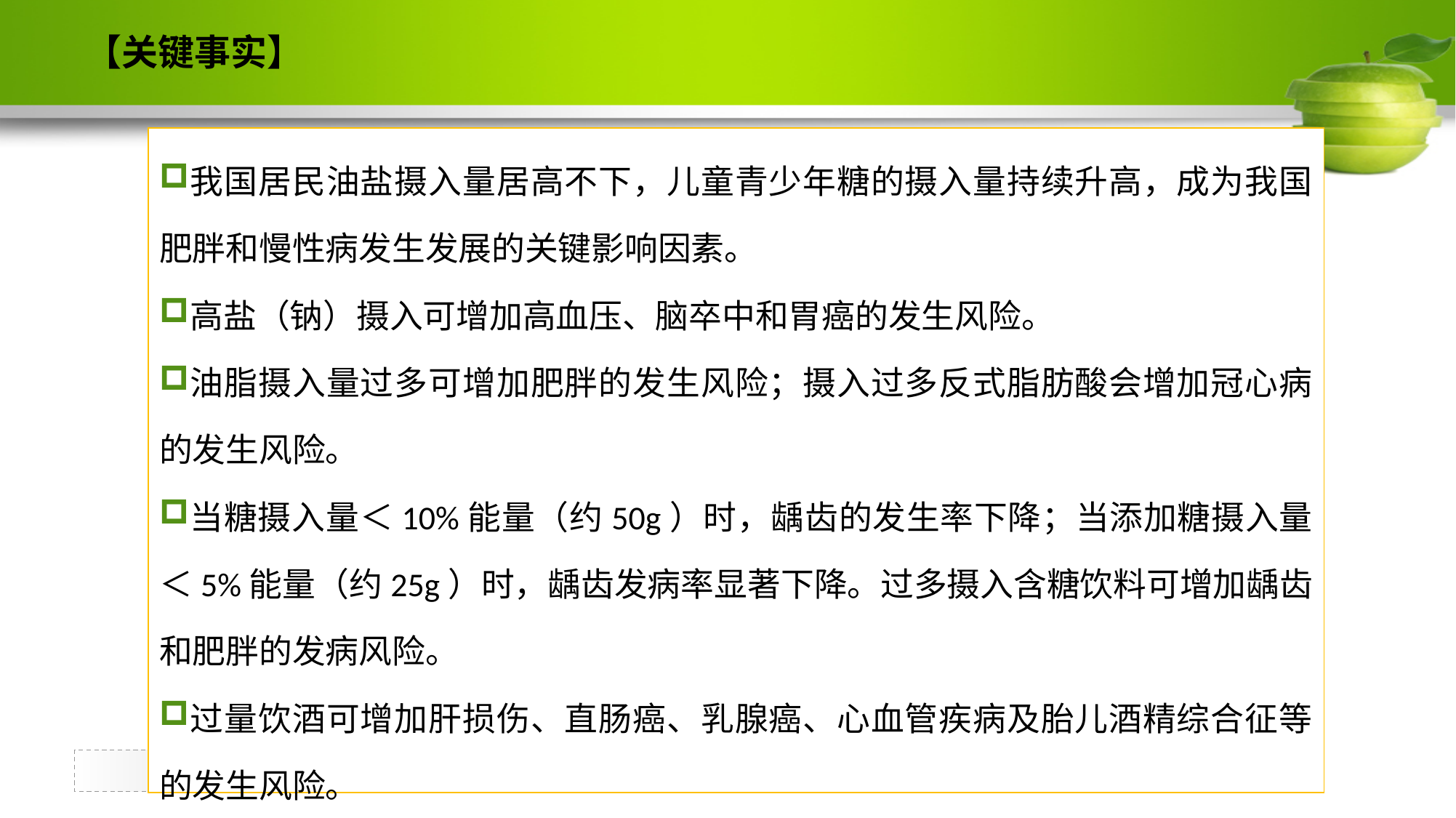

# 【关键事实】
我国居民油盐摄入量居高不下，儿童青少年糖的摄入量持续升高，成为我国肥胖和慢性病发生发展的关键影响因素。
高盐（钠）摄入可增加高血压、脑卒中和胃癌的发生风险。
油脂摄入量过多可增加肥胖的发生风险；摄入过多反式脂肪酸会增加冠心病的发生风险。
当糖摄入量＜10%能量（约50g）时，龋齿的发生率下降；当添加糖摄入量＜5%能量（约25g）时，龋齿发病率显著下降。过多摄入含糖饮料可增加龋齿和肥胖的发病风险。
过量饮酒可增加肝损伤、直肠癌、乳腺癌、心血管疾病及胎儿酒精综合征等的发生风险。